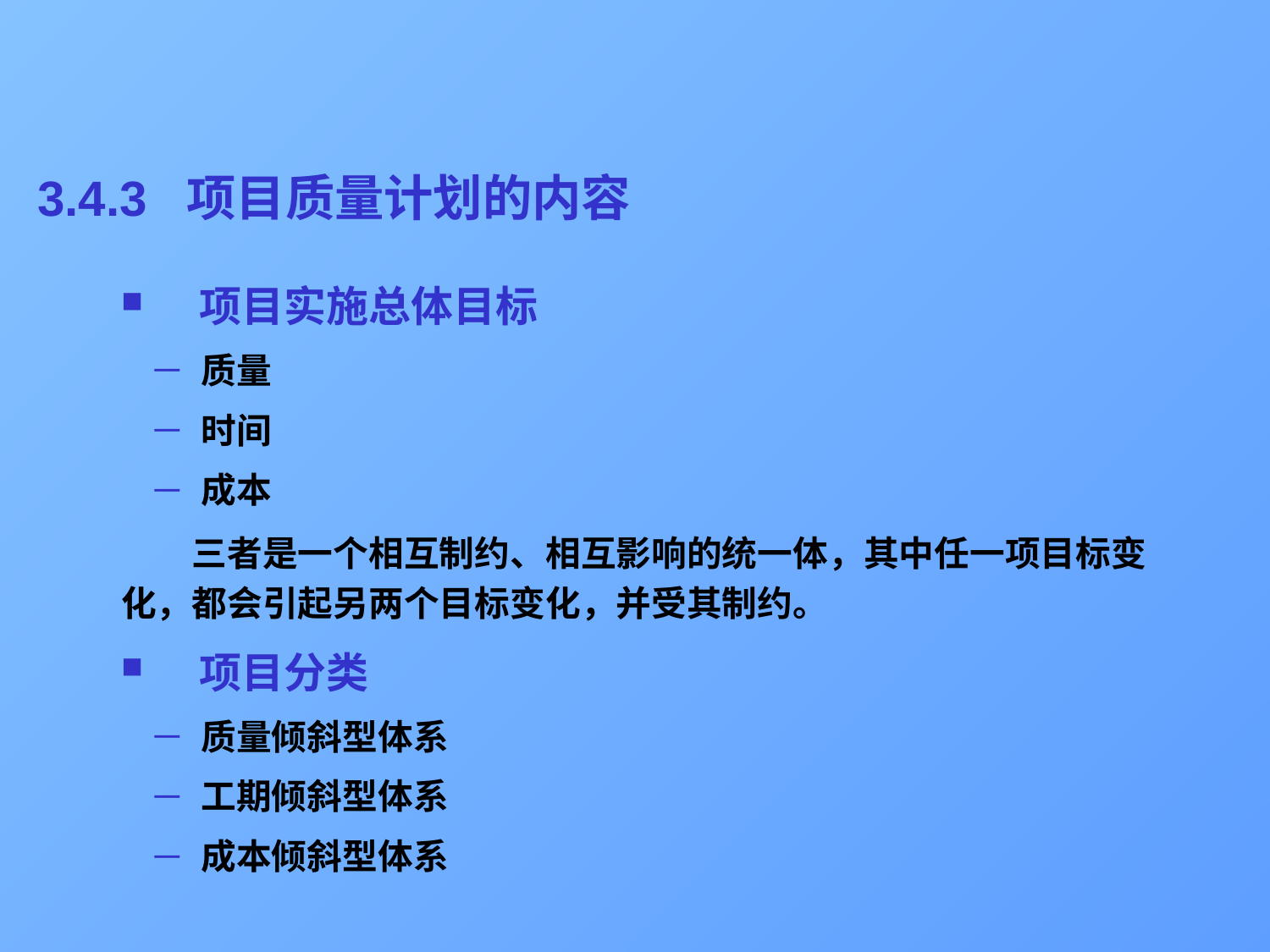

# 3.4.3  项目质量计划的内容
    项目实施总体目标
 质量
 时间
 成本
　　三者是一个相互制约、相互影响的统一体，其中任一项目标变化，都会引起另两个目标变化，并受其制约。
    项目分类
 质量倾斜型体系
 工期倾斜型体系
 成本倾斜型体系